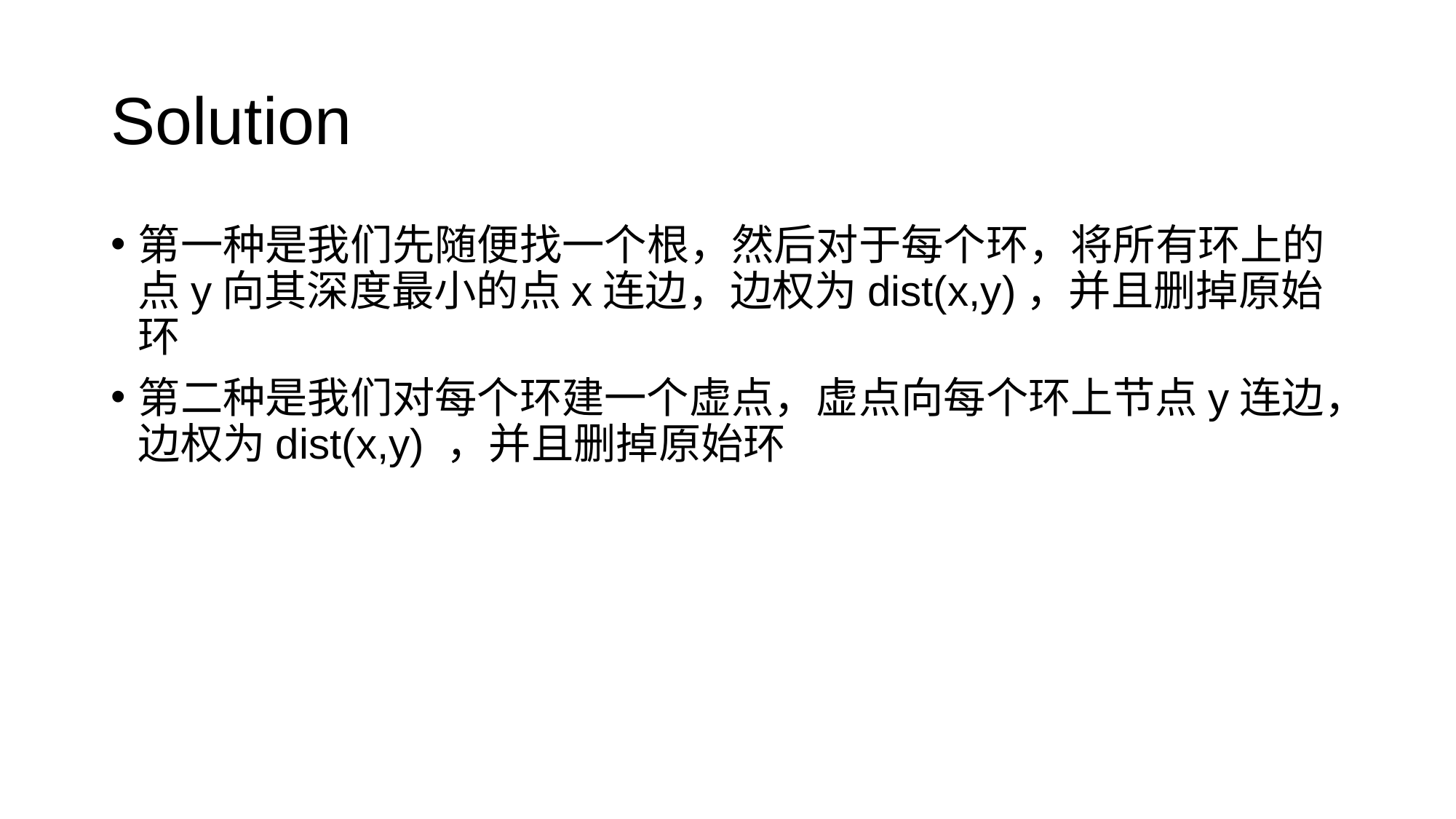

# Solution
第一种是我们先随便找一个根，然后对于每个环，将所有环上的点y向其深度最小的点x连边，边权为dist(x,y)，并且删掉原始环
第二种是我们对每个环建一个虚点，虚点向每个环上节点y连边，边权为dist(x,y) ，并且删掉原始环